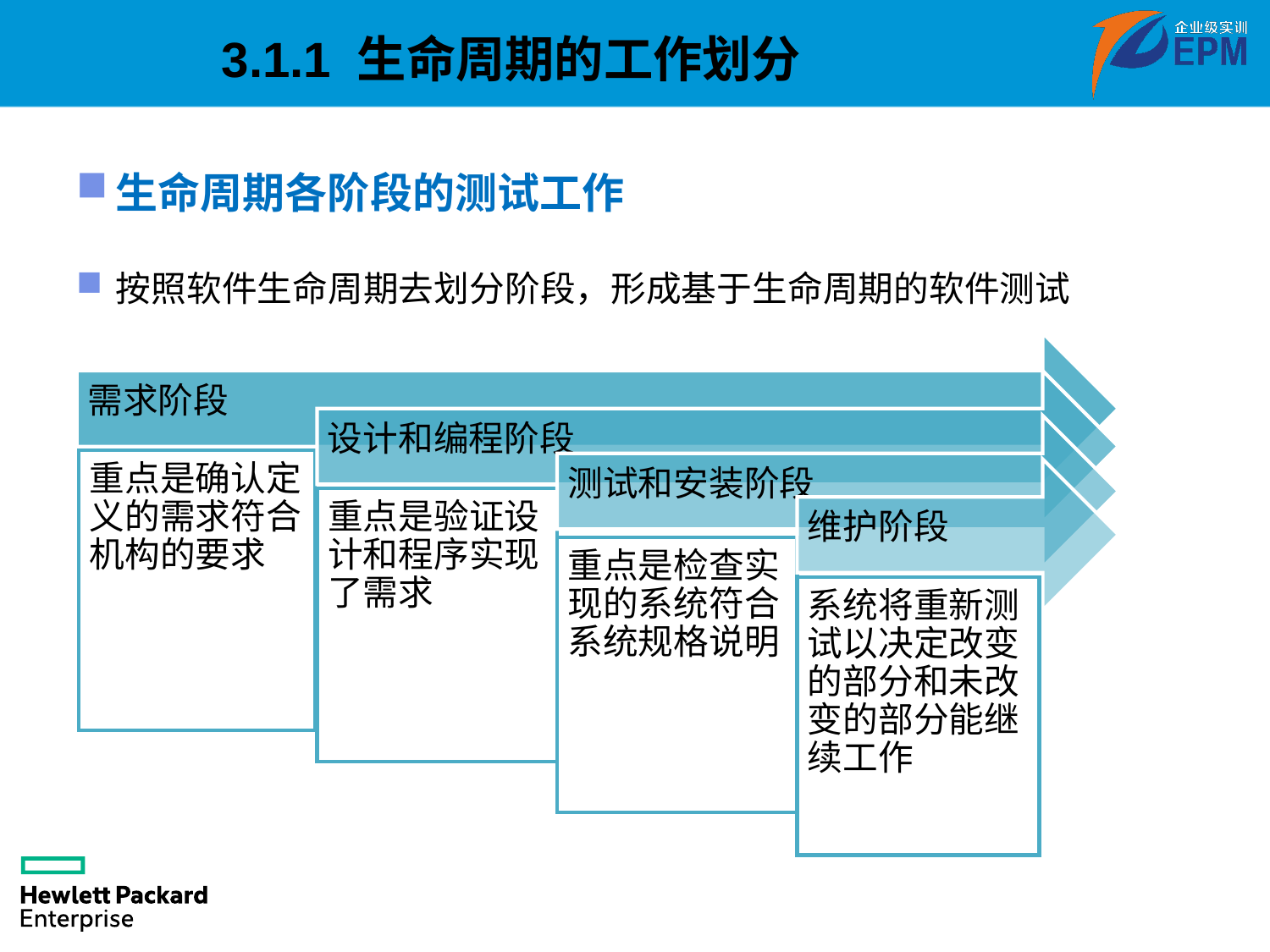

3.1.1 生命周期的工作划分

生命周期各阶段的测试工作
按照软件生命周期去划分阶段，形成基于生命周期的软件测试

需求阶段
重点是确认定义的需求符合机构的要求
设计和编程阶段
重点是验证设计和程序实现了需求
测试和安装阶段
重点是检查实现的系统符合系统规格说明
维护阶段
系统将重新测试以决定改变的部分和未改变的部分能继续工作